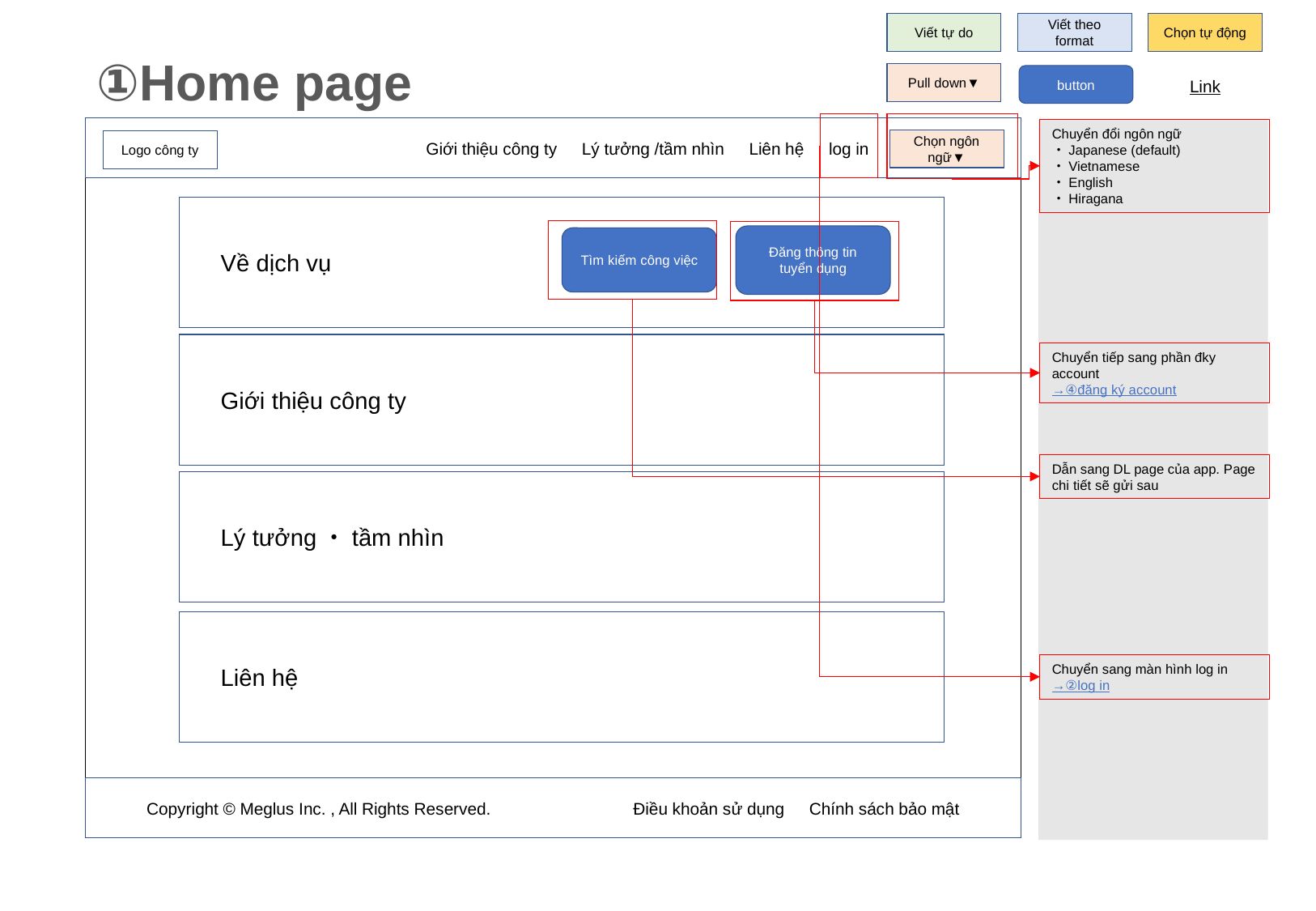

Viết tự do
Viết theo format
Chọn tự động
①Home page
Pull down▼
button
Link

　　　　　　　　　　　Giới thiệu công ty　Lý tưởng /tầm nhìn　Liên hệ　log in

Chuyển đổi ngôn ngữ
・Japanese (default)
・Vietnamese
・English
・Hiragana
Chọn ngôn ngữ▼
Logo công ty
　Về dịch vụ

Đăng thông tin tuyển dụng
Tìm kiếm công việc
　Giới thiệu công ty
Chuyển tiếp sang phần đky account
→④đăng ký account
Dẫn sang DL page của app. Page chi tiết sẽ gửi sau
　Lý tưởng・tầm nhìn
　Liên hệ
Chuyển sang màn hình log in
→②log in
Copyright © Meglus Inc. , All Rights Reserved.　　　　　　　　Điều khoản sử dụng　Chính sách bảo mật